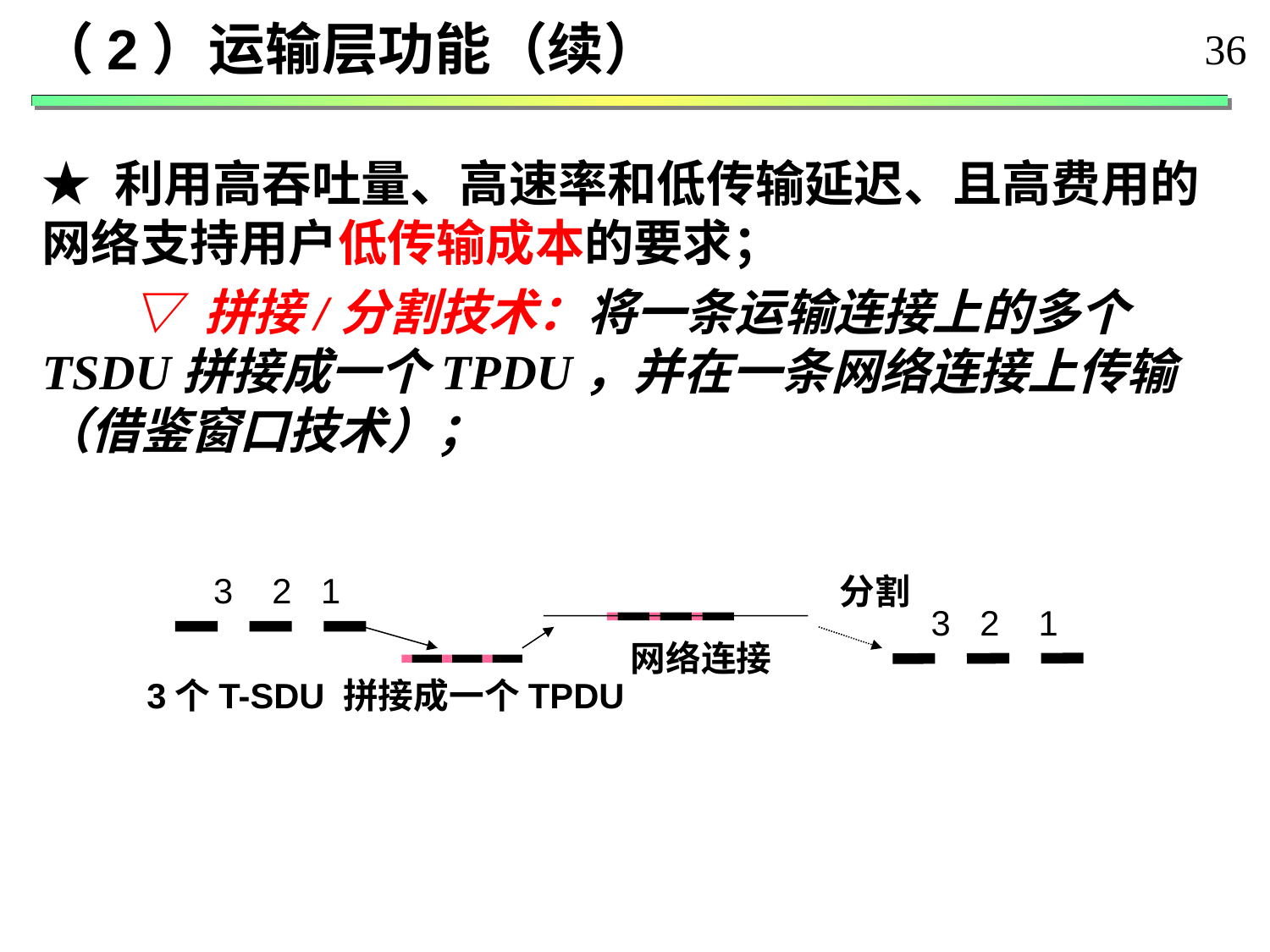

（2）运输层功能（续）
36

★ 利用高吞吐量、高速率和低传输延迟、且高费用的网络支持用户低传输成本的要求；
        ▽ 拼接/分割技术：将一条运输连接上的多个TSDU拼接成一个TPDU，并在一条网络连接上传输（借鉴窗口技术）；
 3    2   1
分割
 3   2    1

网络连接

3个T-SDU 拼接成一个TPDU